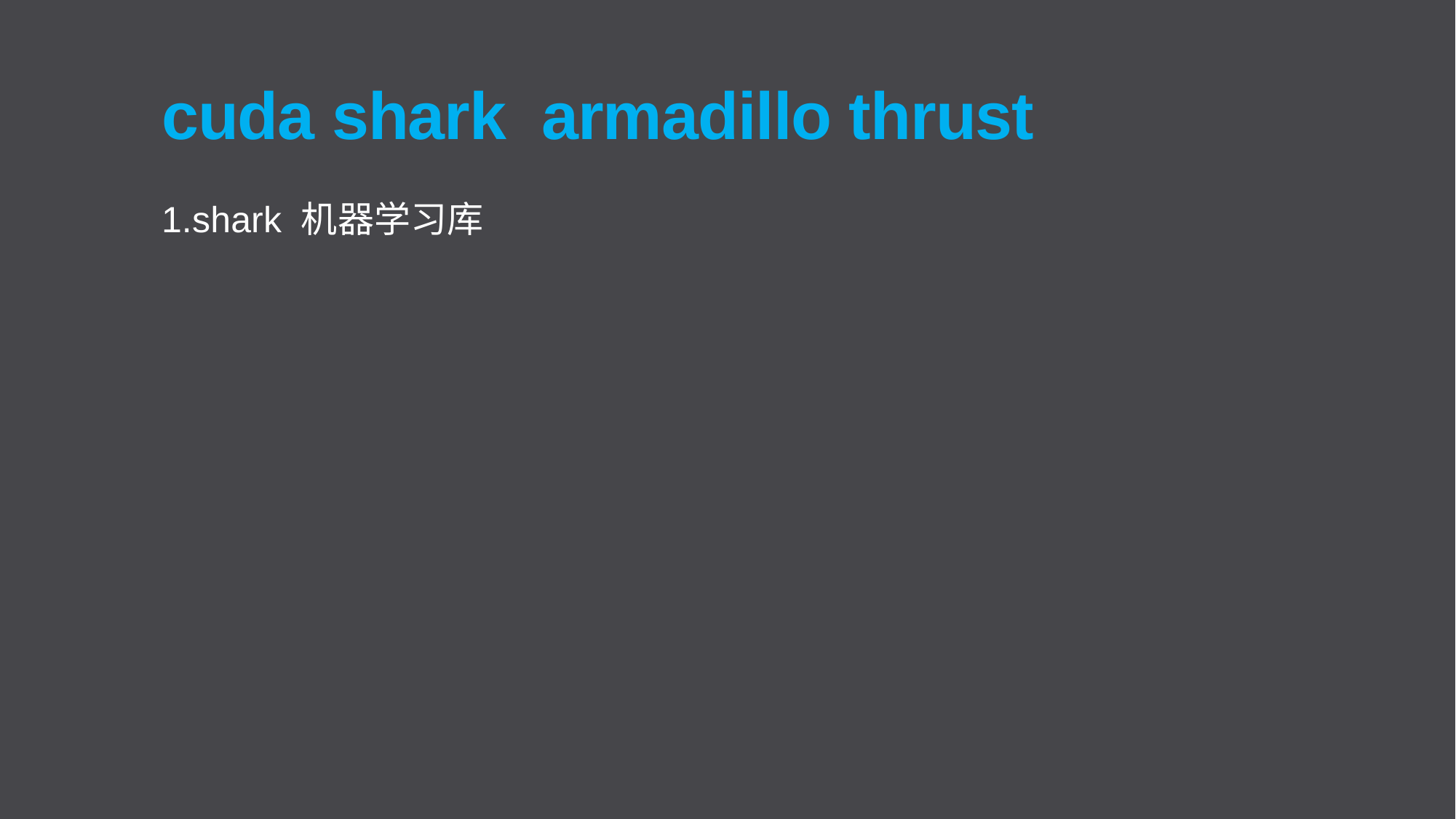

# cuda shark  armadillo thrust
1.shark 机器学习库